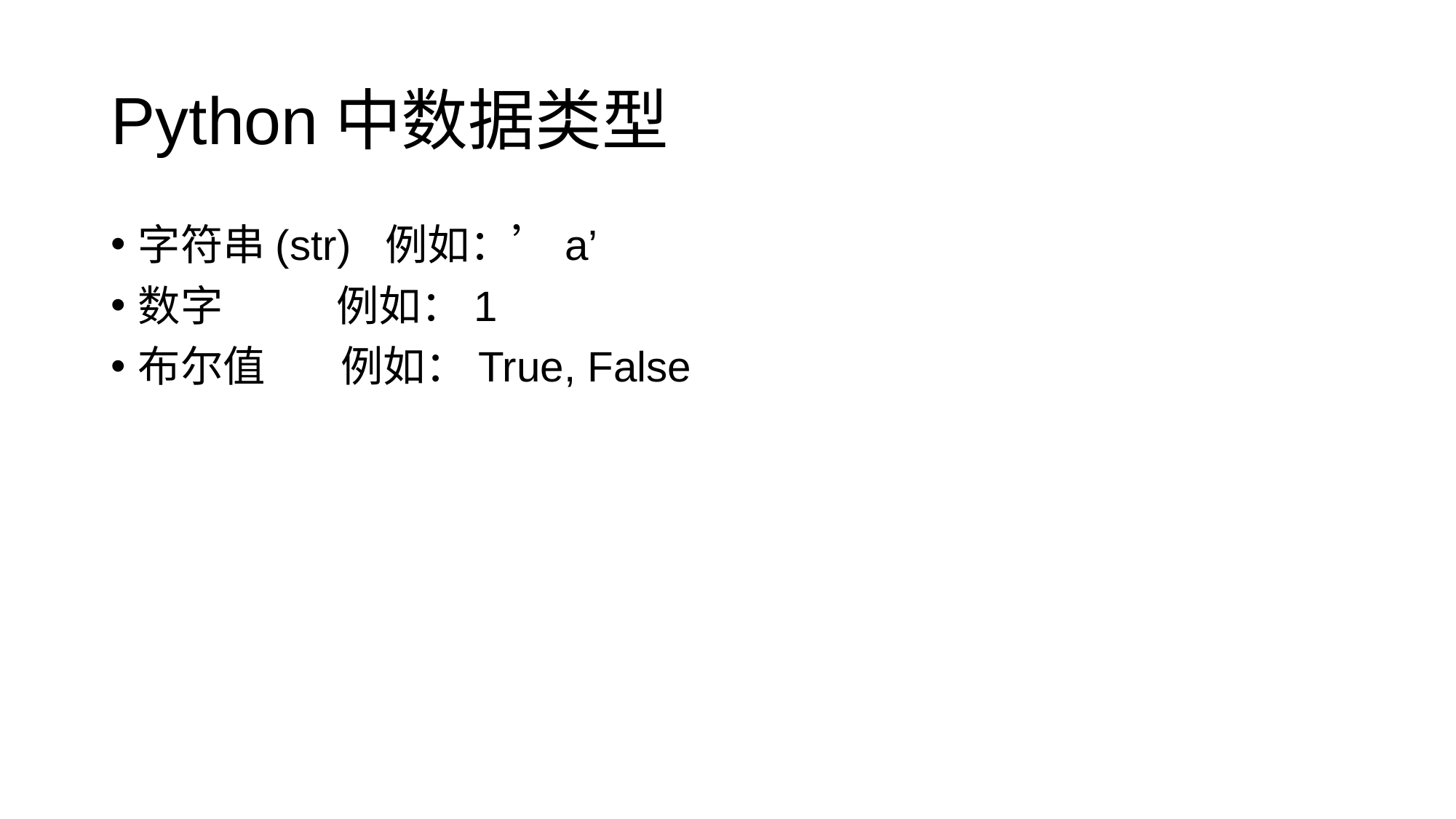

# Python中数据类型
字符串(str)  例如：’a’
数字            例如：1
布尔值        例如：True, False